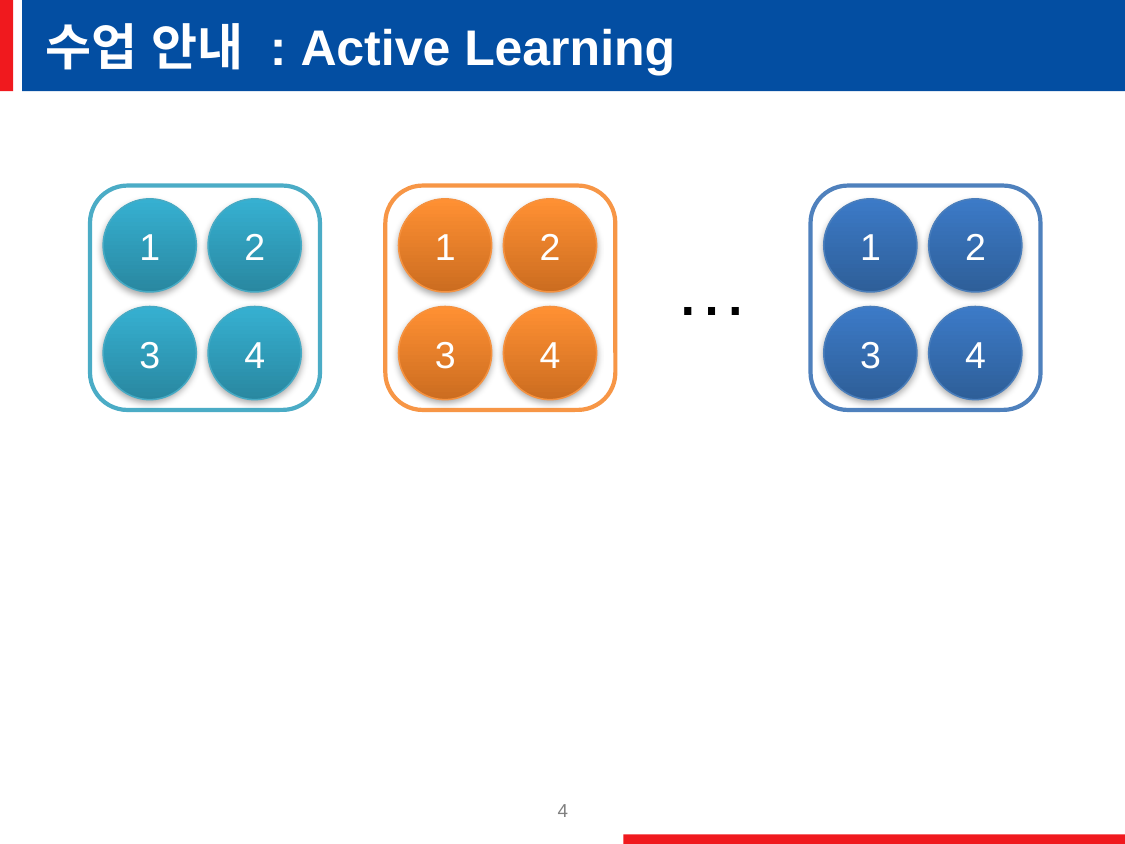

# 수업 안내 : Active Learning

1
2
1
2
1
2
…
3
4
3
4
3
4